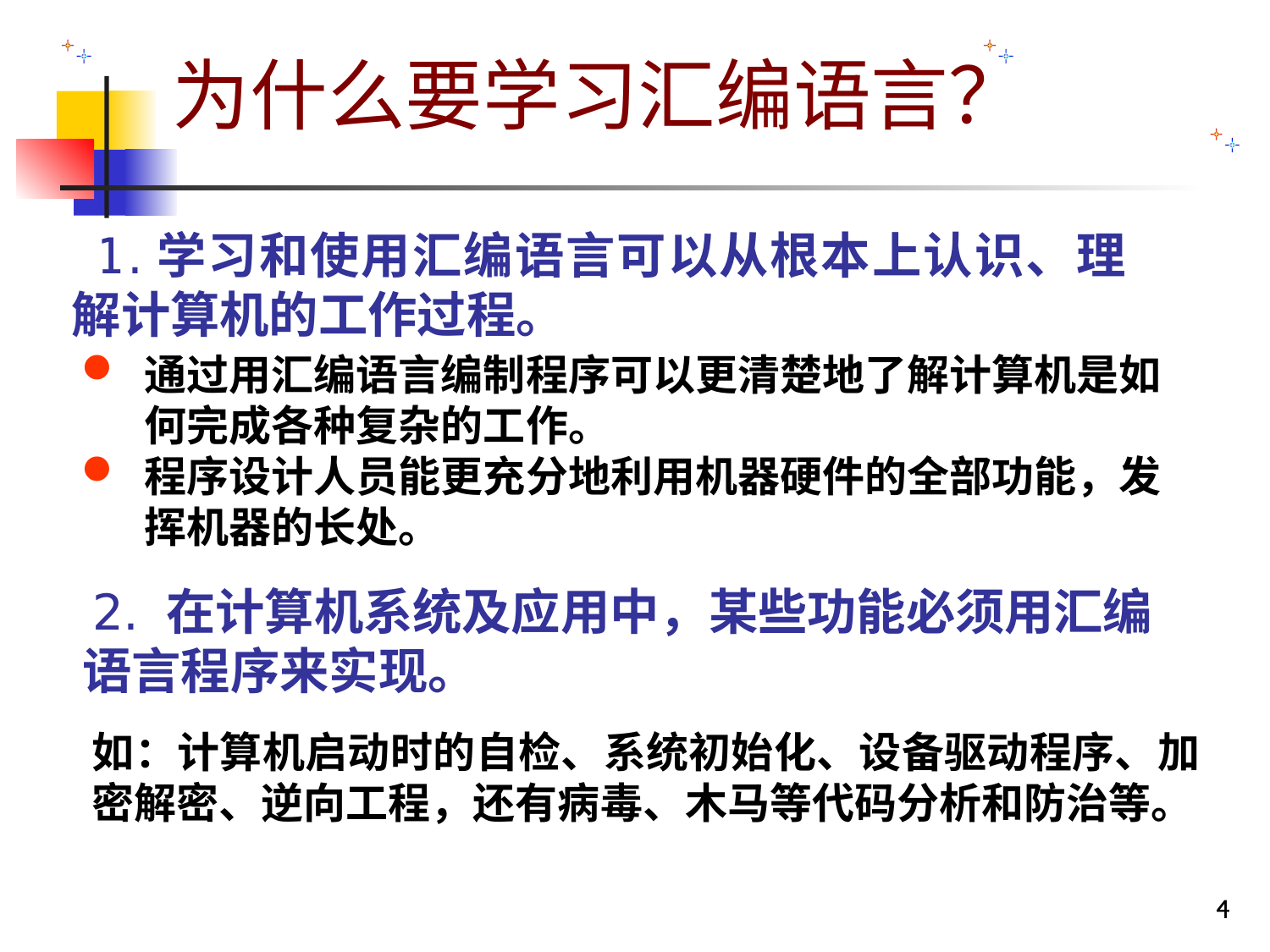

# 为什么要学习汇编语言？
  1.学习和使用汇编语言可以从根本上认识、理解计算机的工作过程。
通过用汇编语言编制程序可以更清楚地了解计算机是如何完成各种复杂的工作。
程序设计人员能更充分地利用机器硬件的全部功能，发挥机器的长处。
 2. 在计算机系统及应用中，某些功能必须用汇编语言程序来实现。
如：计算机启动时的自检、系统初始化、设备驱动程序、加密解密、逆向工程，还有病毒、木马等代码分析和防治等。
4